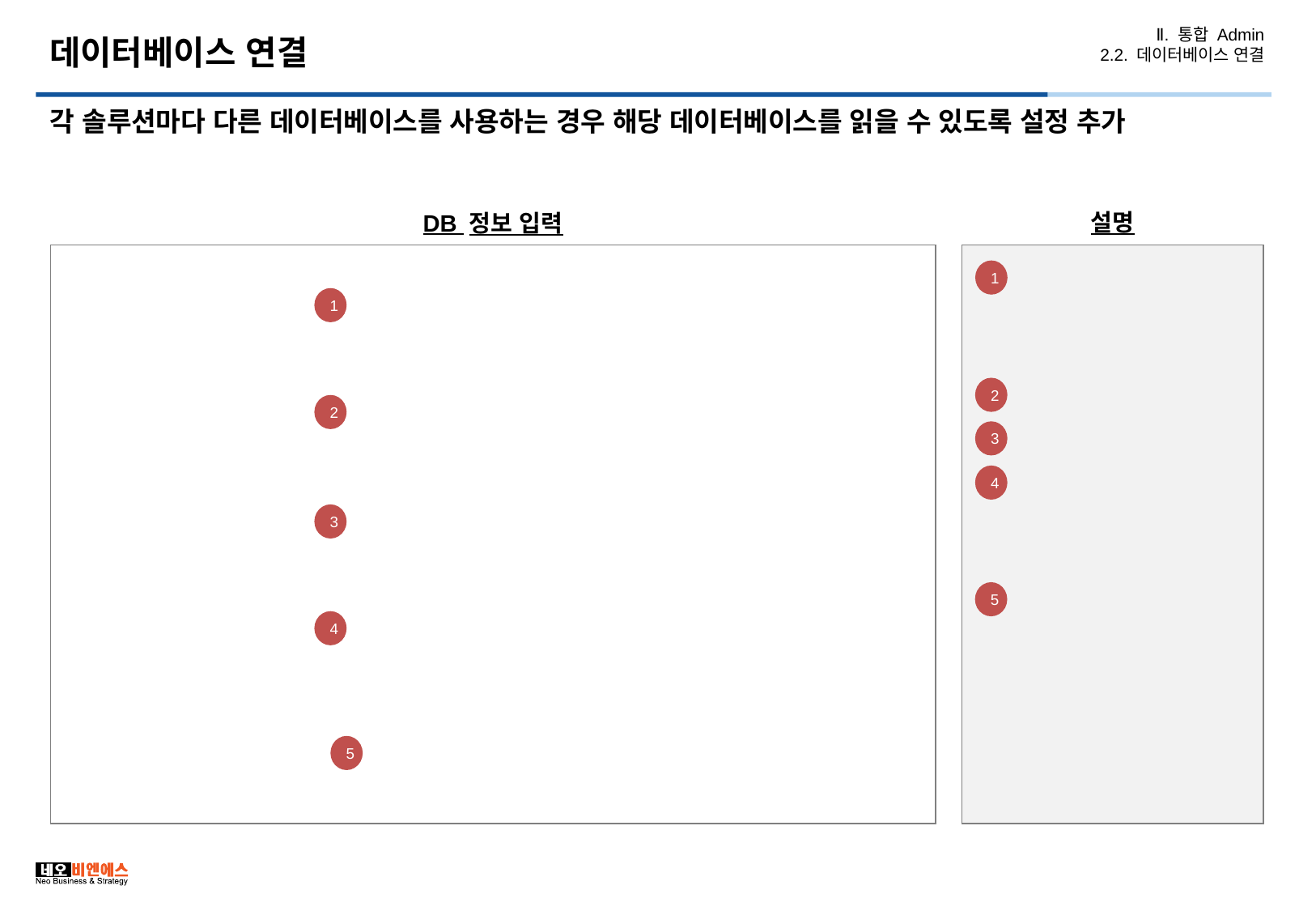

# 데이터베이스 연결
Ⅱ. 통합 Admin
2.2. 데이터베이스 연결
각 솔루션마다 다른 데이터베이스를 사용하는 경우 해당 데이터베이스를 읽을 수 있도록 설정 추가
설명
DB 정보 입력

1
1
2
2
3
4
3
5
4
5